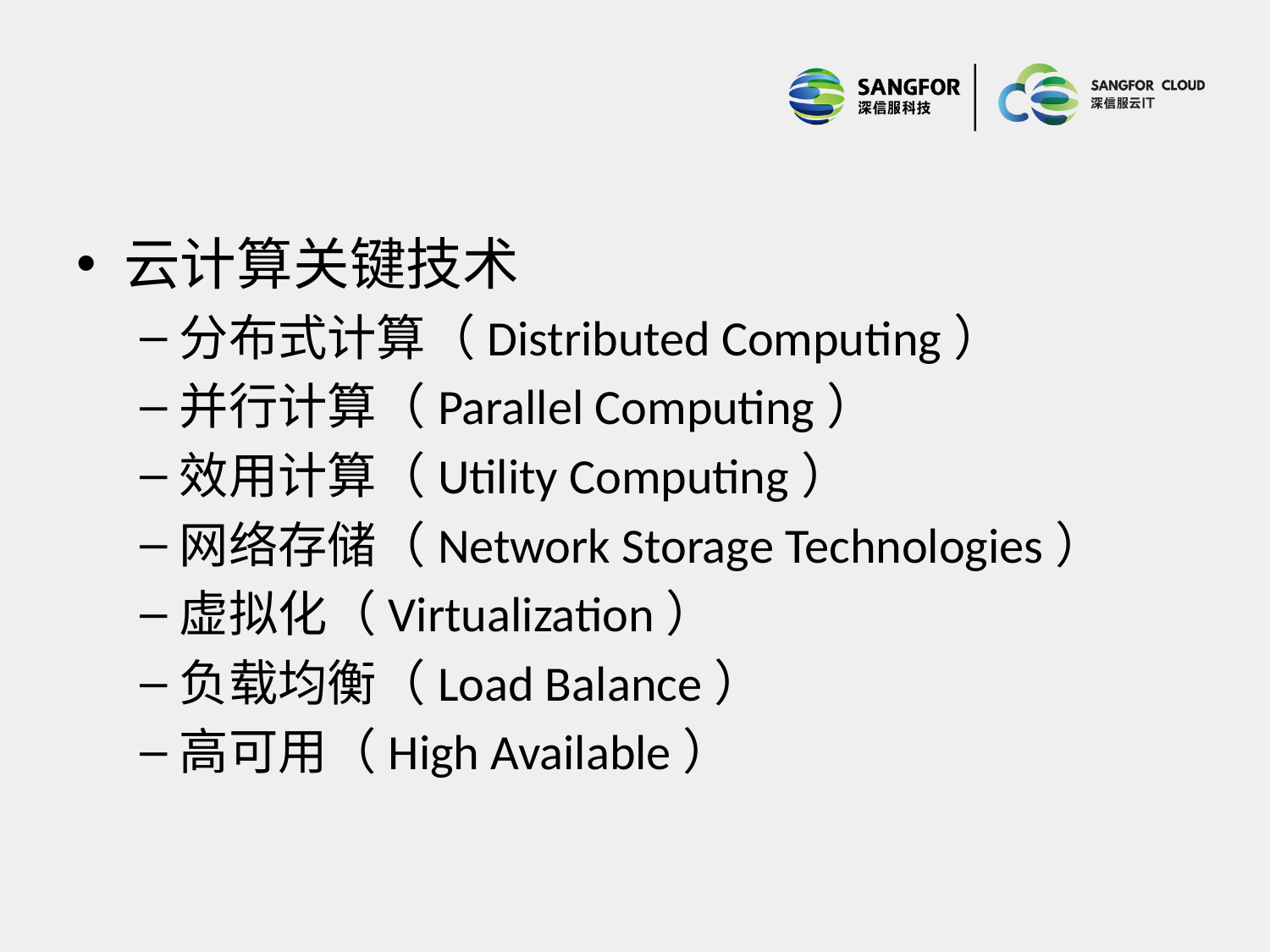

#
云计算关键技术
分布式计算（Distributed Computing）
并行计算（Parallel Computing）
效用计算（Utility Computing）
网络存储（Network Storage Technologies）
虚拟化（Virtualization）
负载均衡（Load Balance）
高可用（High Available）